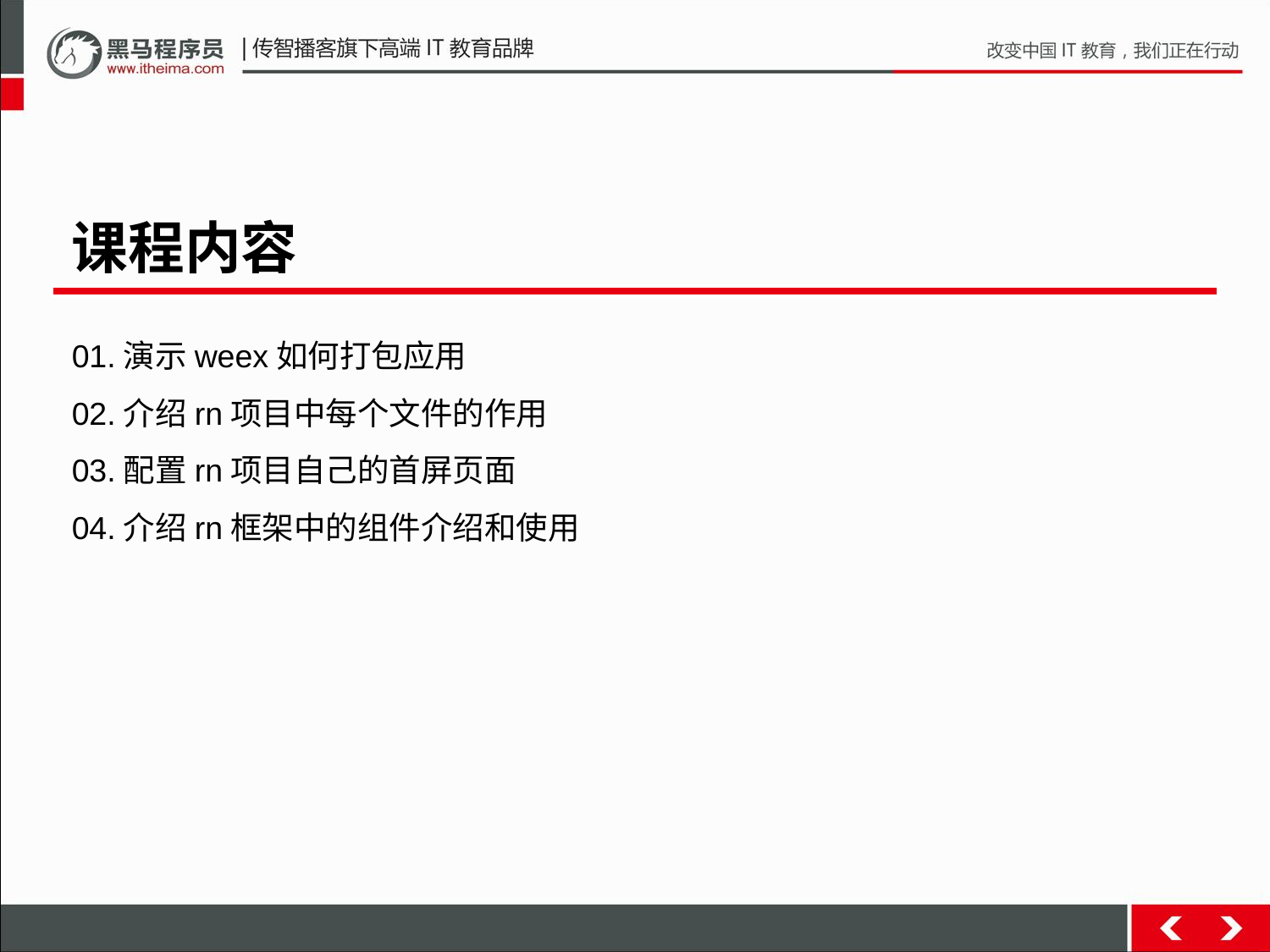

课程内容
01.演示weex如何打包应用
02.介绍rn项目中每个文件的作用
03.配置rn项目自己的首屏页面
04.介绍rn框架中的组件介绍和使用